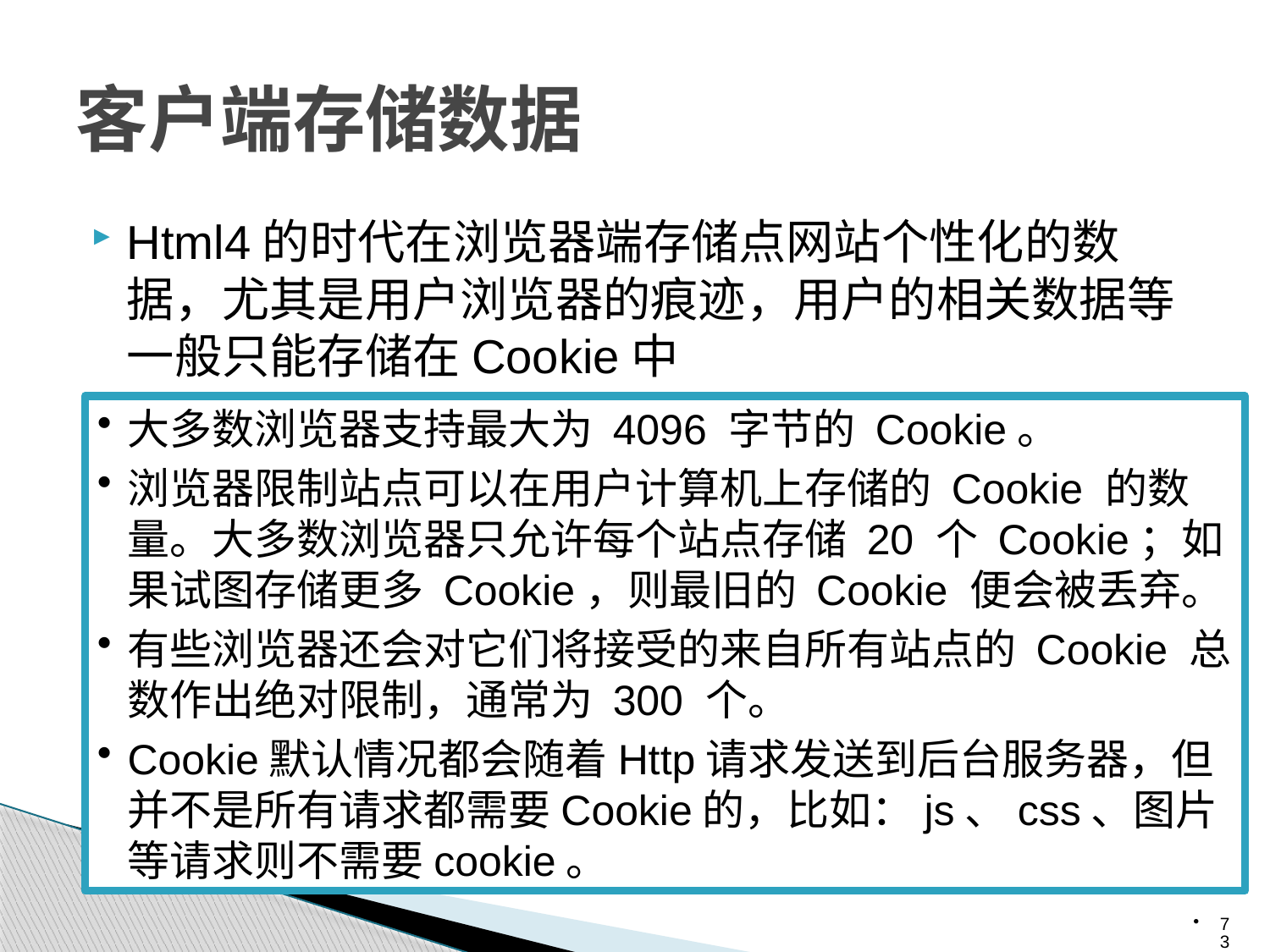

# 客户端存储数据
Html4的时代在浏览器端存储点网站个性化的数据，尤其是用户浏览器的痕迹，用户的相关数据等一般只能存储在Cookie中
大多数浏览器支持最大为 4096 字节的 Cookie。
浏览器限制站点可以在用户计算机上存储的 Cookie 的数量。大多数浏览器只允许每个站点存储 20 个 Cookie；如果试图存储更多 Cookie，则最旧的 Cookie 便会被丢弃。
有些浏览器还会对它们将接受的来自所有站点的 Cookie 总数作出绝对限制，通常为 300 个。
Cookie默认情况都会随着Http请求发送到后台服务器，但并不是所有请求都需要Cookie的，比如：js、css、图片等请求则不需要cookie。
73